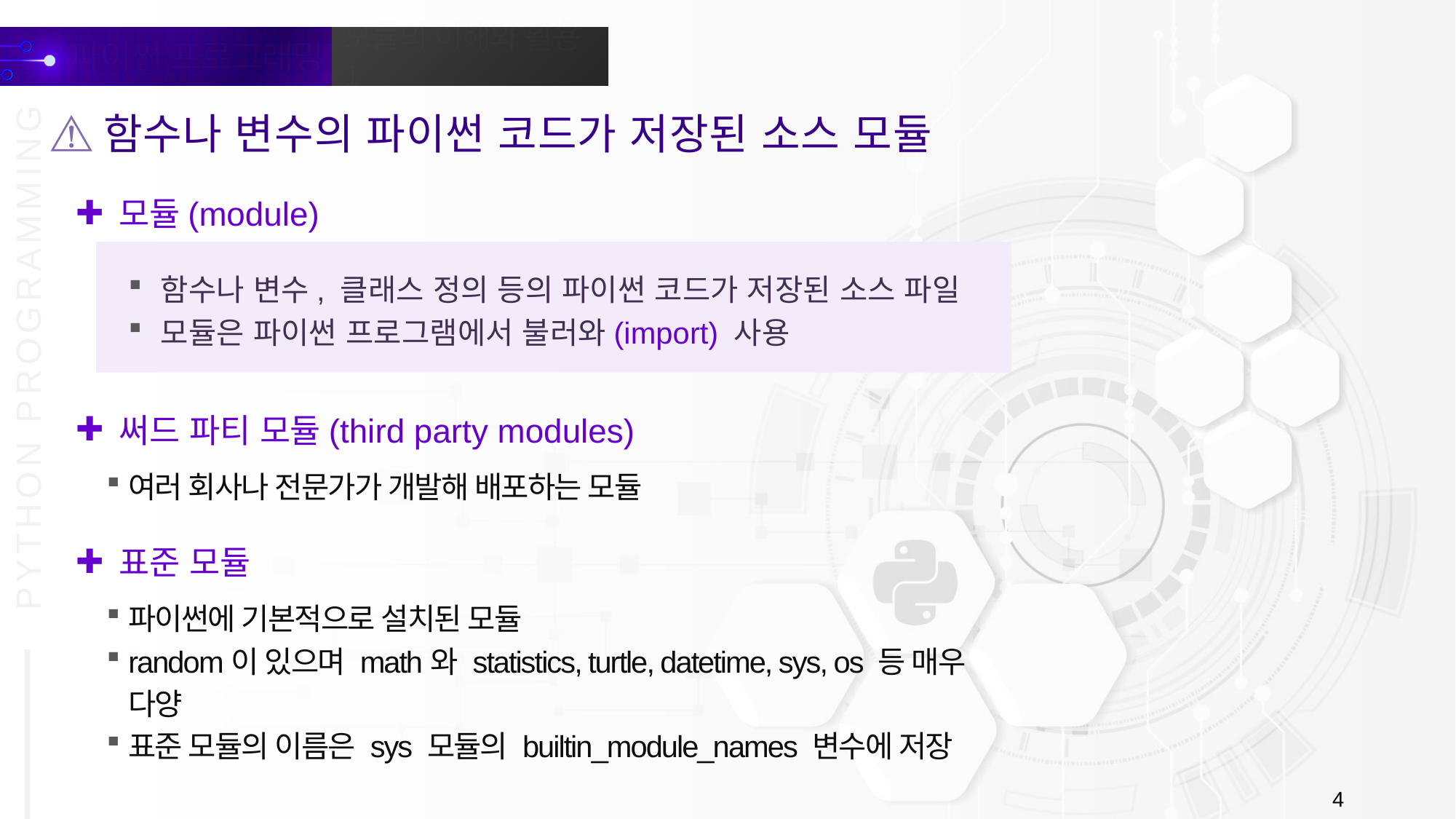

함수나 변수의 파이썬 코드가 저장된 소스 모듈
모듈(module)
함수나 변수, 클래스 정의 등의 파이썬 코드가 저장된 소스 파일
모듈은 파이썬 프로그램에서 불러와(import) 사용
써드 파티 모듈(third party modules)
여러 회사나 전문가가 개발해 배포하는 모듈
표준 모듈
파이썬에 기본적으로 설치된 모듈
random이 있으며 math와 statistics, turtle, datetime, sys, os 등 매우 다양
표준 모듈의 이름은 sys 모듈의 builtin_module_names 변수에 저장
4